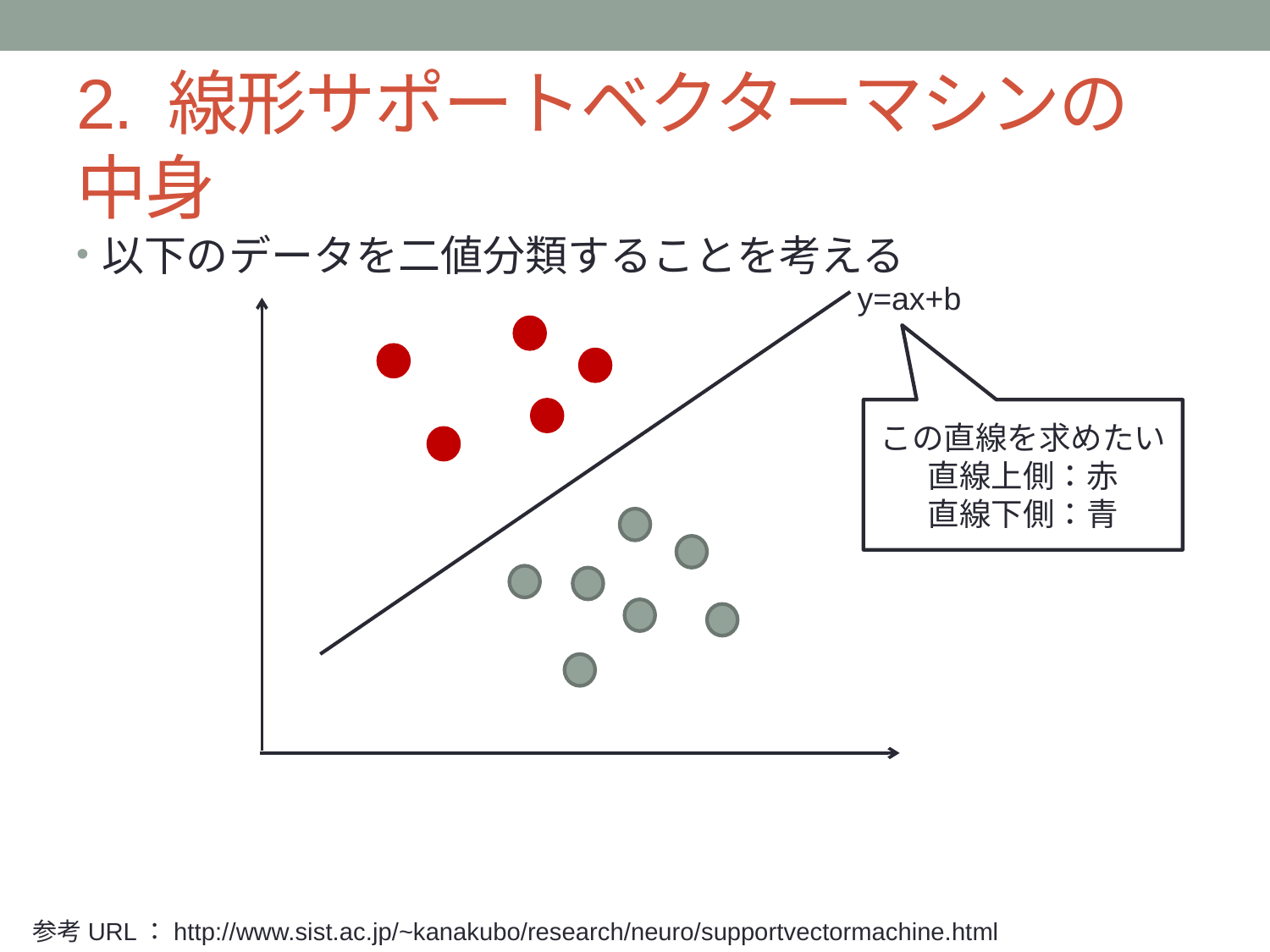

# 2. 線形サポートベクターマシンの中身
以下のデータを二値分類することを考える
y=ax+b

この直線を求めたい
直線上側：赤
直線下側：青

参考URL：http://www.sist.ac.jp/~kanakubo/research/neuro/supportvectormachine.html